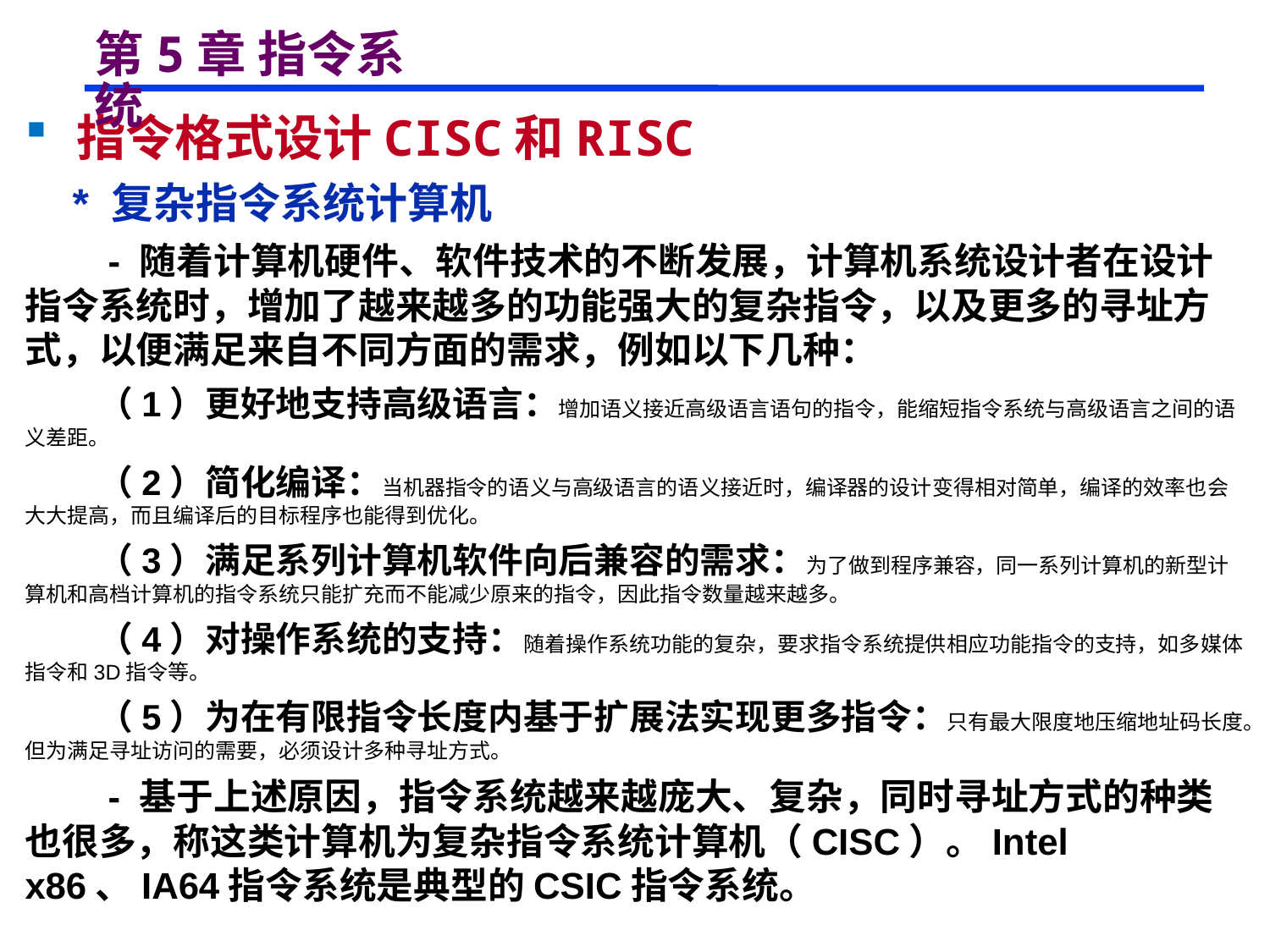

# 第5章 指令系统
 指令格式设计CISC和RISC
    * 复杂指令系统计算机
        - 随着计算机硬件、软件技术的不断发展，计算机系统设计者在设计指令系统时，增加了越来越多的功能强大的复杂指令，以及更多的寻址方式，以便满足来自不同方面的需求，例如以下几种：
        （1）更好地支持高级语言：增加语义接近高级语言语句的指令，能缩短指令系统与高级语言之间的语义差距。
        （2）简化编译：当机器指令的语义与高级语言的语义接近时，编译器的设计变得相对简单，编译的效率也会大大提高，而且编译后的目标程序也能得到优化。
        （3）满足系列计算机软件向后兼容的需求：为了做到程序兼容，同一系列计算机的新型计算机和高档计算机的指令系统只能扩充而不能减少原来的指令，因此指令数量越来越多。
        （4）对操作系统的支持：随着操作系统功能的复杂，要求指令系统提供相应功能指令的支持，如多媒体指令和3D指令等。
        （5）为在有限指令长度内基于扩展法实现更多指令：只有最大限度地压缩地址码长度。但为满足寻址访问的需要，必须设计多种寻址方式。
        - 基于上述原因，指令系统越来越庞大、复杂，同时寻址方式的种类也很多，称这类计算机为复杂指令系统计算机（CISC）。Intel x86、IA64指令系统是典型的CSIC指令系统。